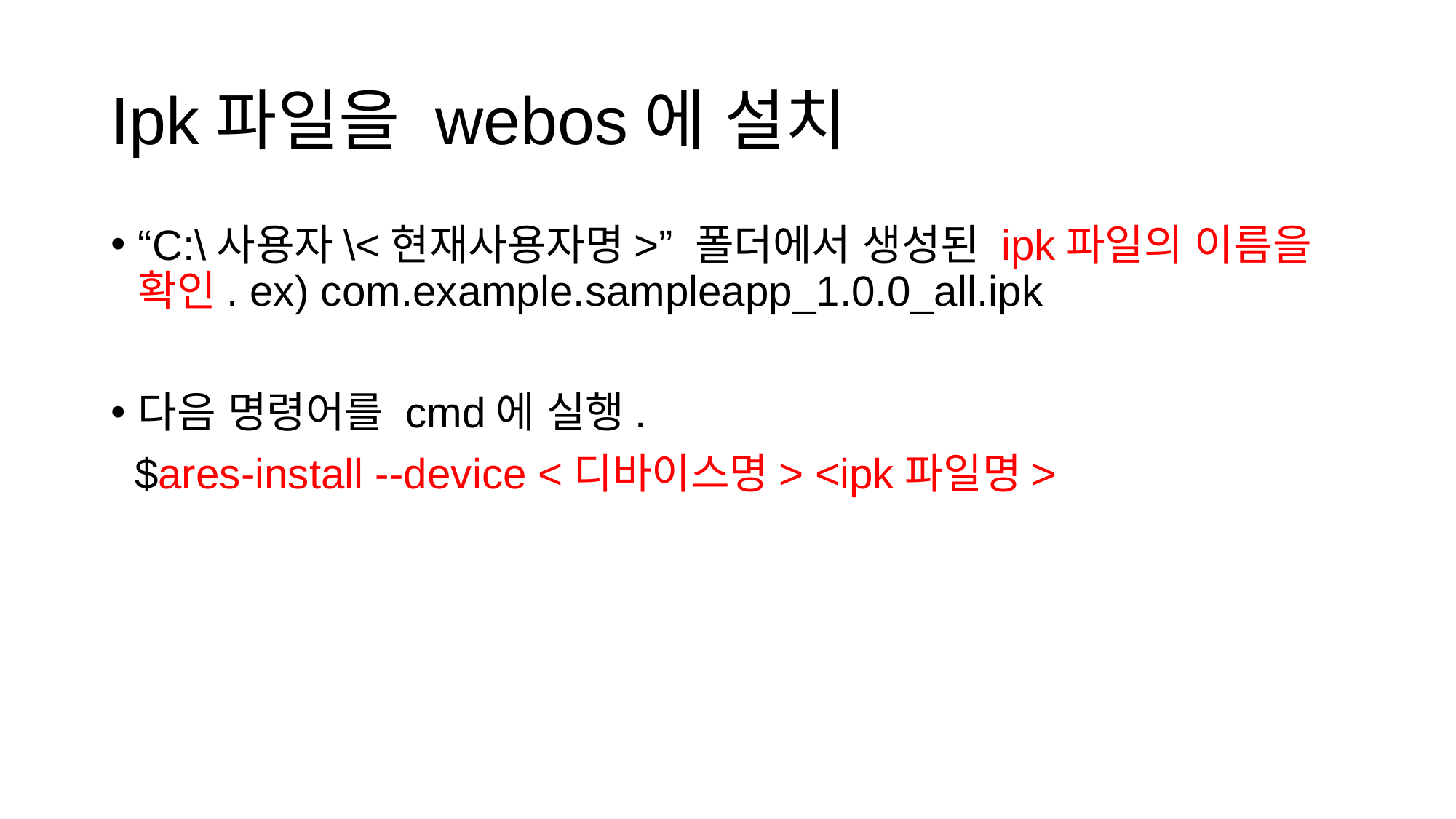

# Ipk파일을 webos에 설치
“C:\사용자\<현재사용자명>” 폴더에서 생성된 ipk파일의 이름을 확인. ex) com.example.sampleapp_1.0.0_all.ipk

다음 명령어를 cmd에 실행.
  $ares-install --device <디바이스명> <ipk파일명>